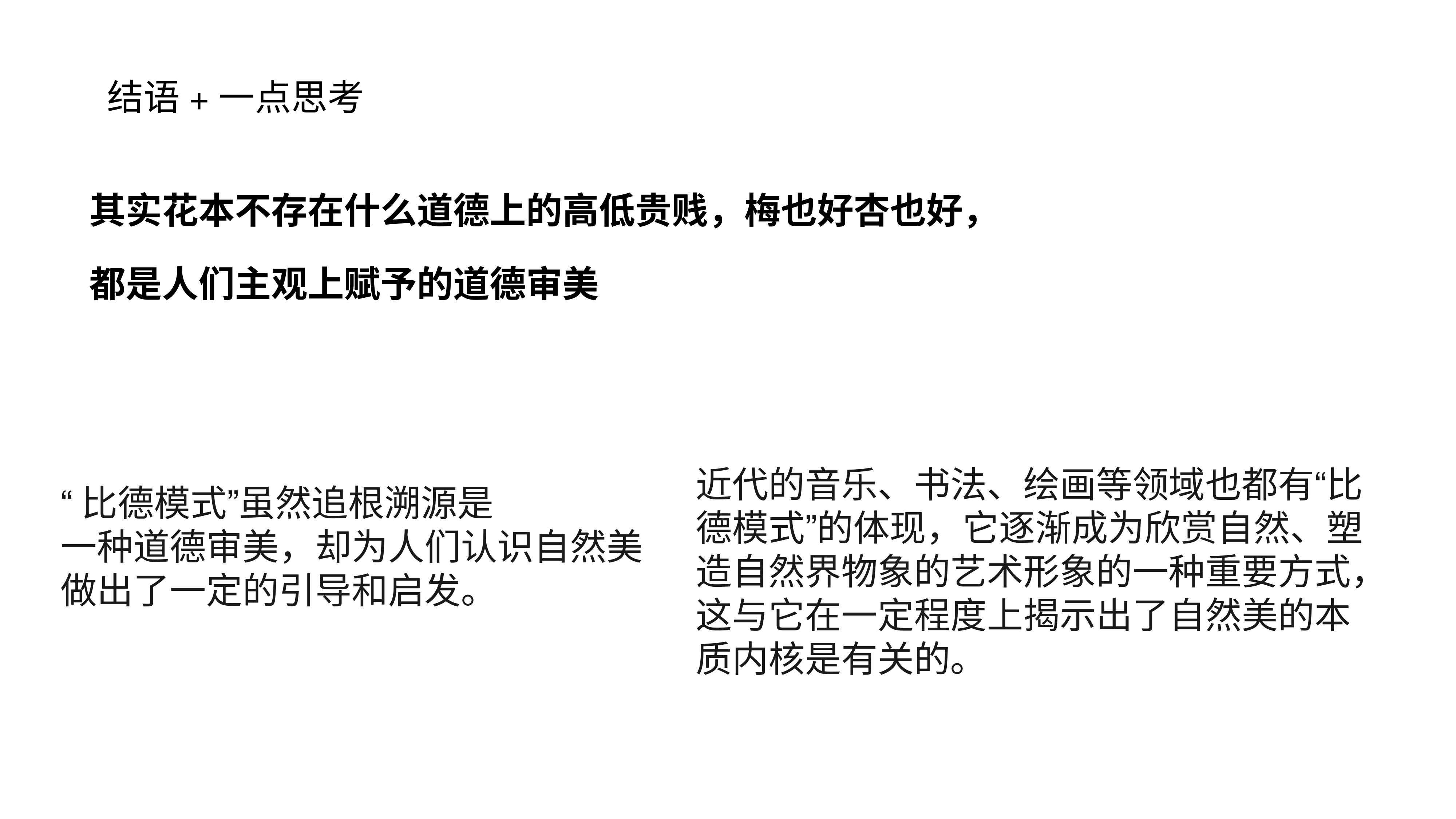

结语+一点思考
其实花本不存在什么道德上的高低贵贱，梅也好杏也好，
都是人们主观上赋予的道德审美
近代的音乐、书法、绘画等领域也都有“比
德模式”的体现，它逐渐成为欣赏自然、塑
造自然界物象的艺术形象的一种重要方式，
这与它在一定程度上揭示出了自然美的本
质内核是有关的。
“比德模式”虽然追根溯源是
一种道德审美，却为人们认识自然美
做出了一定的引导和启发。